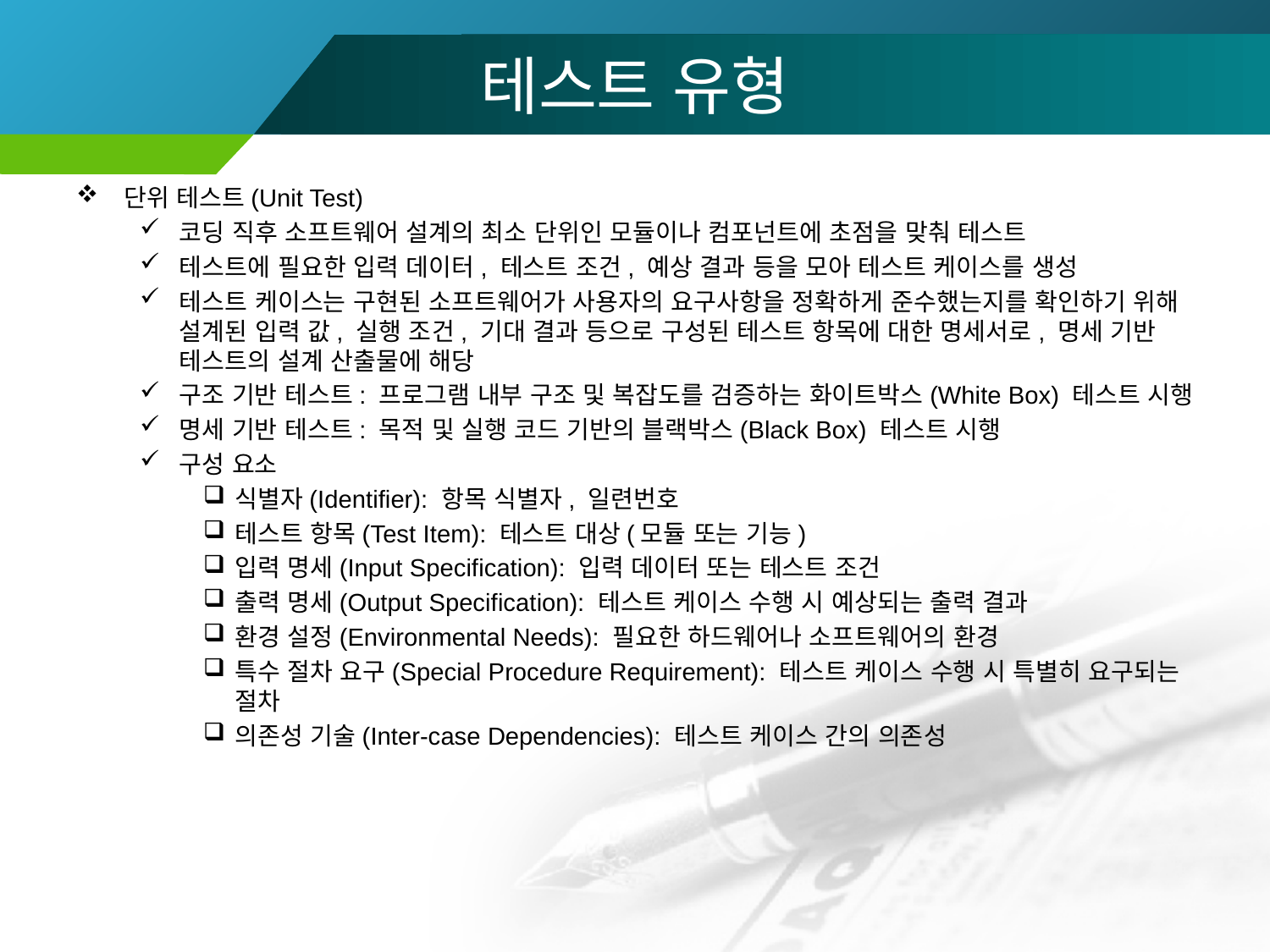

# 테스트 유형
단위 테스트(Unit Test)
코딩 직후 소프트웨어 설계의 최소 단위인 모듈이나 컴포넌트에 초점을 맞춰 테스트
테스트에 필요한 입력 데이터, 테스트 조건, 예상 결과 등을 모아 테스트 케이스를 생성
테스트 케이스는 구현된 소프트웨어가 사용자의 요구사항을 정확하게 준수했는지를 확인하기 위해 설계된 입력 값, 실행 조건, 기대 결과 등으로 구성된 테스트 항목에 대한 명세서로, 명세 기반 테스트의 설계 산출물에 해당
구조 기반 테스트: 프로그램 내부 구조 및 복잡도를 검증하는 화이트박스(White Box) 테스트 시행
명세 기반 테스트: 목적 및 실행 코드 기반의 블랙박스(Black Box) 테스트 시행
구성 요소
식별자(Identifier): 항목 식별자, 일련번호
테스트 항목(Test Item): 테스트 대상(모듈 또는 기능)
입력 명세(Input Specification): 입력 데이터 또는 테스트 조건
출력 명세(Output Specification): 테스트 케이스 수행 시 예상되는 출력 결과
환경 설정(Environmental Needs): 필요한 하드웨어나 소프트웨어의 환경
특수 절차 요구(Special Procedure Requirement): 테스트 케이스 수행 시 특별히 요구되는 절차
의존성 기술(Inter-case Dependencies): 테스트 케이스 간의 의존성